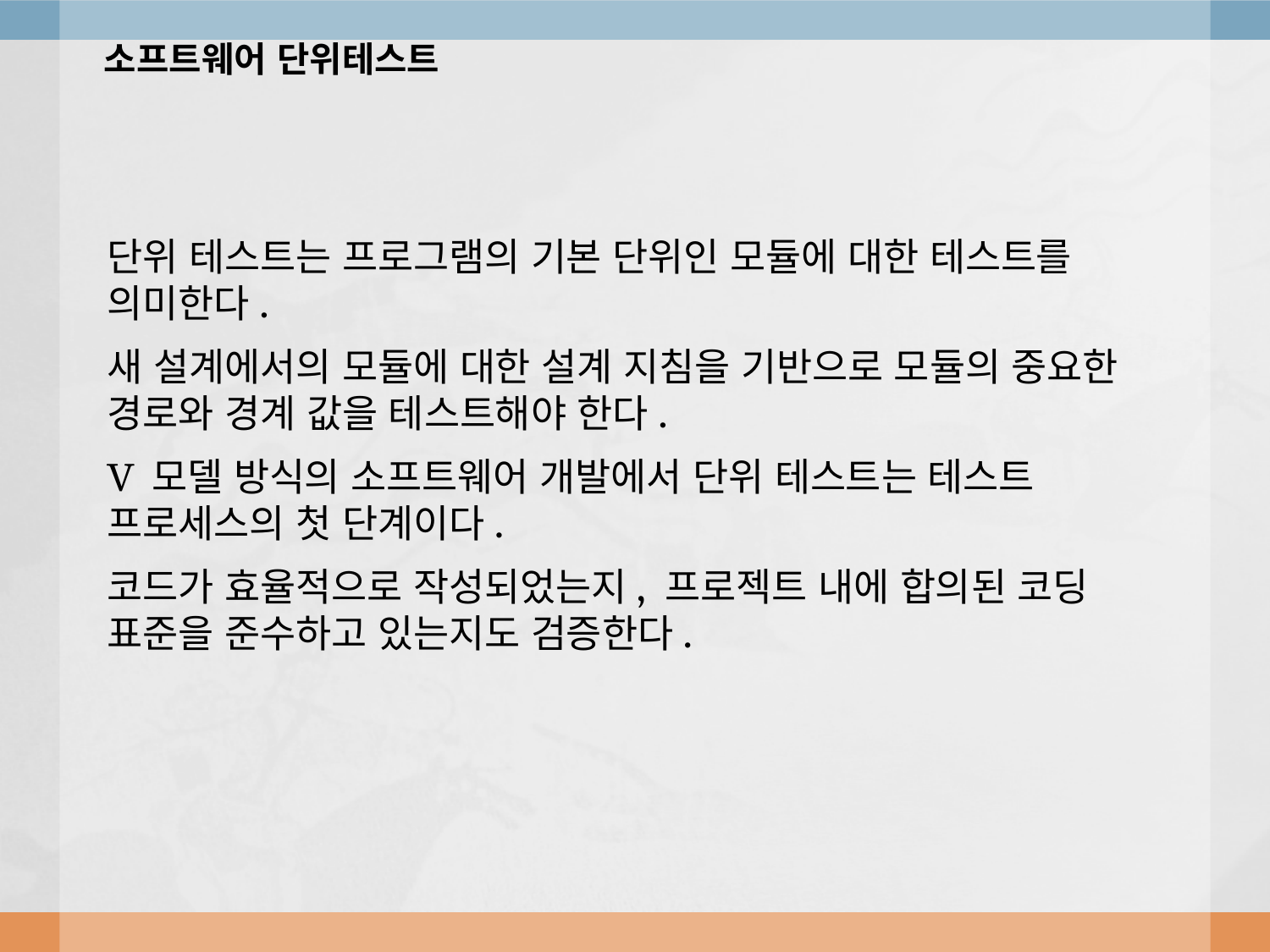

소프트웨어 단위테스트
단위 테스트는 프로그램의 기본 단위인 모듈에 대한 테스트를 의미한다.

새 설계에서의 모듈에 대한 설계 지침을 기반으로 모듈의 중요한 경로와 경계 값을 테스트해야 한다.

V 모델 방식의 소프트웨어 개발에서 단위 테스트는 테스트 프로세스의 첫 단계이다.

코드가 효율적으로 작성되었는지, 프로젝트 내에 합의된 코딩 표준을 준수하고 있는지도 검증한다.